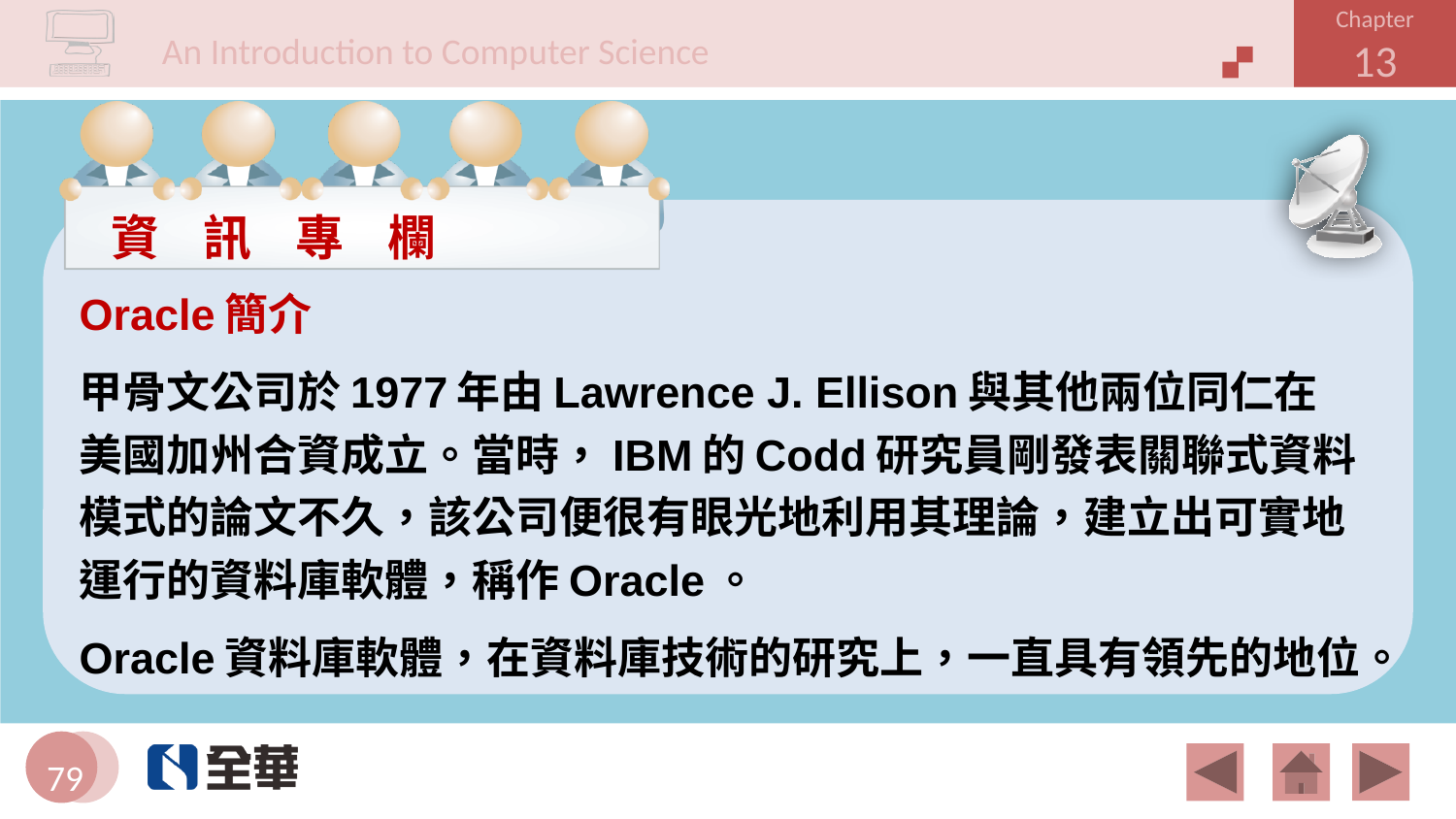

Oracle簡介
甲骨文公司於1977年由Lawrence J. Ellison與其他兩位同仁在美國加州合資成立。當時，IBM的Codd研究員剛發表關聯式資料模式的論文不久，該公司便很有眼光地利用其理論，建立出可實地運行的資料庫軟體，稱作Oracle。
Oracle資料庫軟體，在資料庫技術的研究上，一直具有領先的地位。